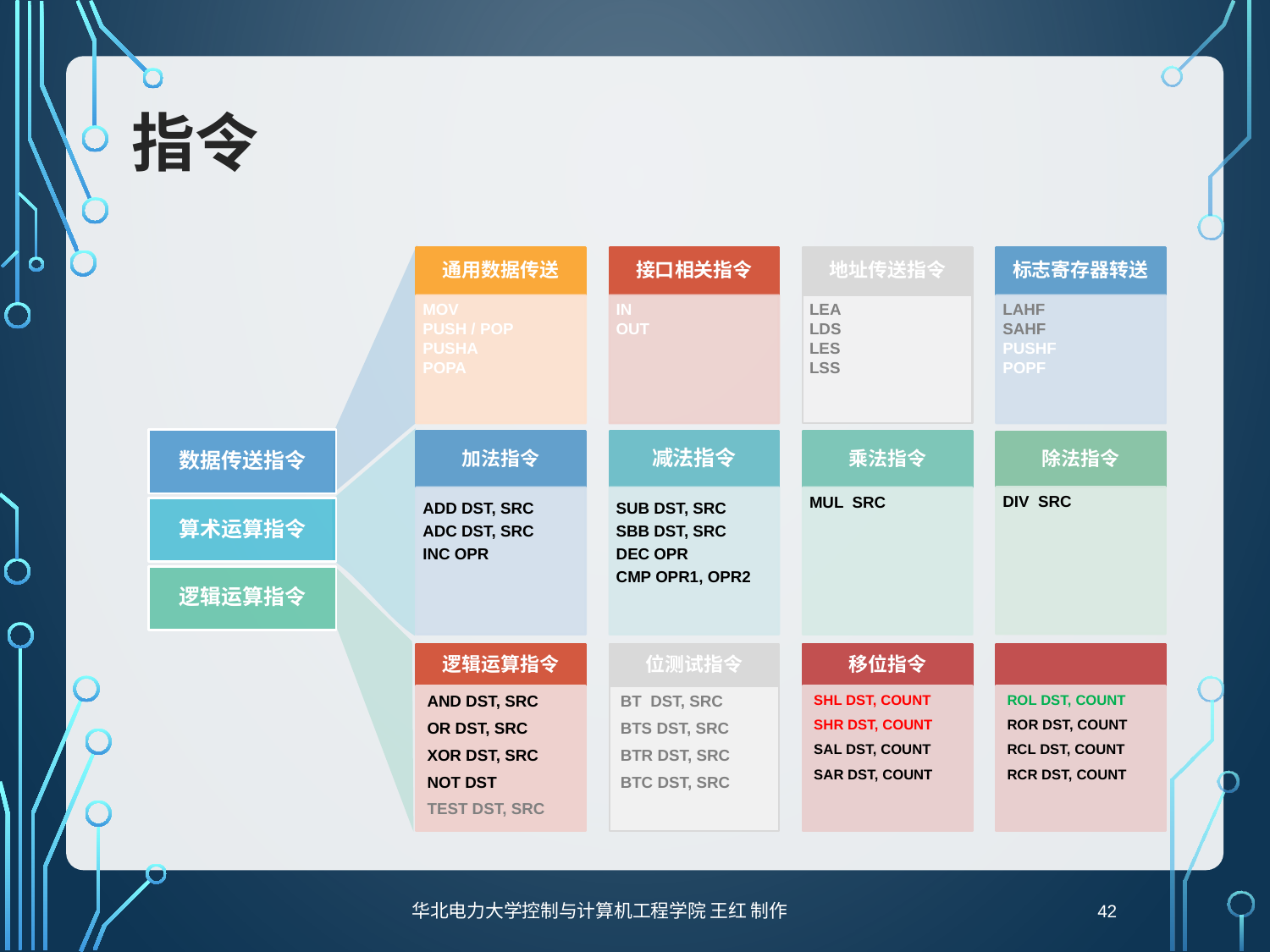

# 指令

通用数据传送
MOV
PUSH / POP
PUSHA
POPA
接口相关指令
IN
OUT
地址传送指令
LEA
LDS
LES
LSS
标志寄存器转送
LAHF
SAHF
PUSHF
POPF

数据传送指令
加法指令
ADD DST, SRC
ADC DST, SRC
INC OPR
减法指令
SUB DST, SRC
SBB DST, SRC
DEC OPR
CMP OPR1, OPR2
乘法指令
MUL  SRC
除法指令
DIV  SRC
算术运算指令
逻辑运算指令

逻辑运算指令
位测试指令
移位指令

AND DST, SRC
OR DST, SRC
XOR DST, SRC
NOT DST
TEST DST, SRC
BT  DST, SRC
BTS DST, SRC
BTR DST, SRC
BTC DST, SRC
SHL DST, COUNT
SHR DST, COUNT
SAL DST, COUNT
SAR DST, COUNT
ROL DST, COUNT
ROR DST, COUNT
RCL DST, COUNT
RCR DST, COUNT
42
华北电力大学控制与计算机工程学院 王红 制作